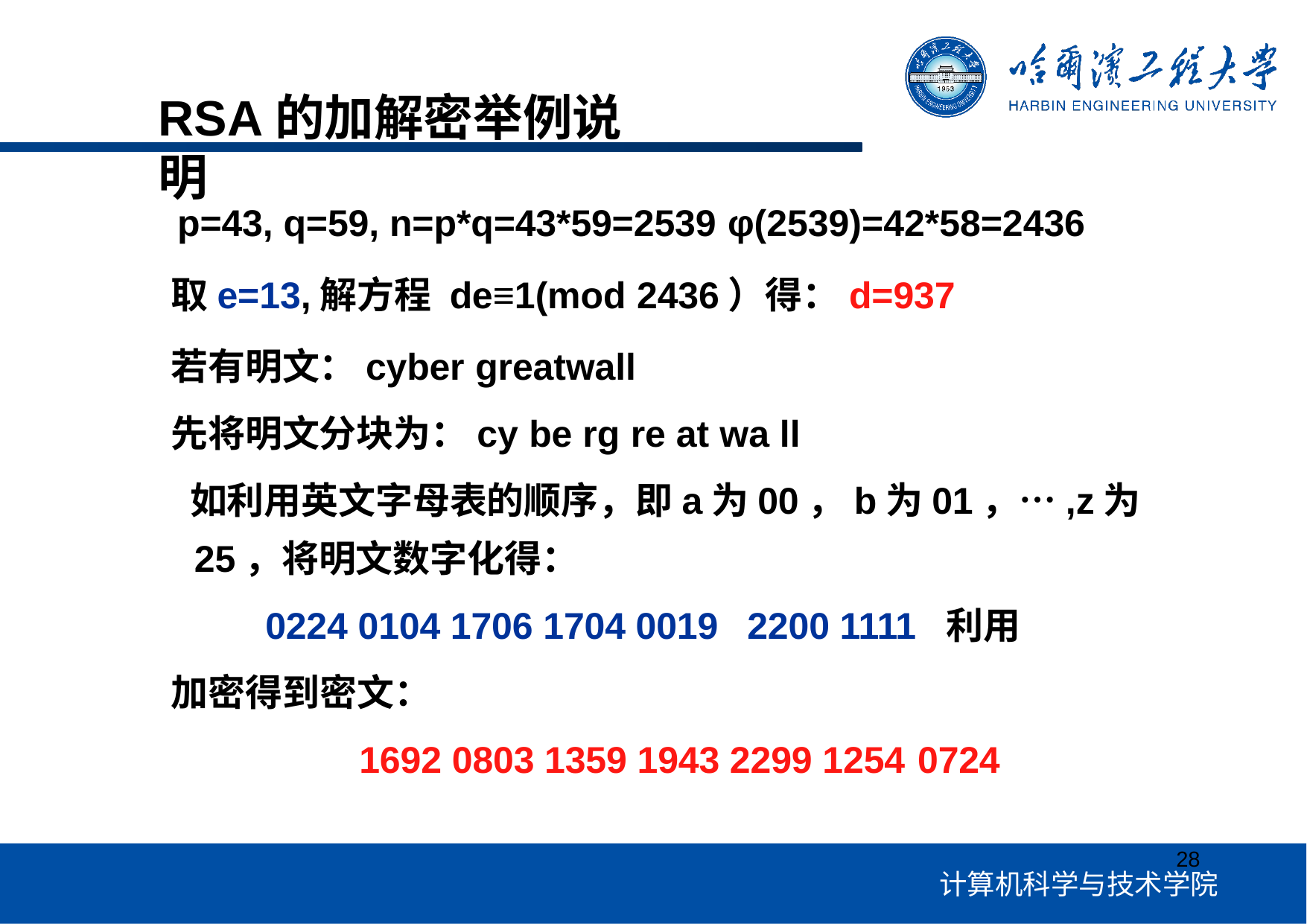

# RSA的加解密举例说明
p=43, q=59, n=p*q=43*59=2539 φ(2539)=42*58=2436
取e=13,解方程 de≡1(mod 2436）得：d=937
若有明文：cyber greatwall
先将明文分块为：cy be rg re at wa ll
如利用英文字母表的顺序，即a为00，b为01，…,z为 25，将明文数字化得：
0224 0104 1706 1704 0019 2200 1111  利用加密得到密文：
1692 0803 1359 1943 2299 1254 0724
28